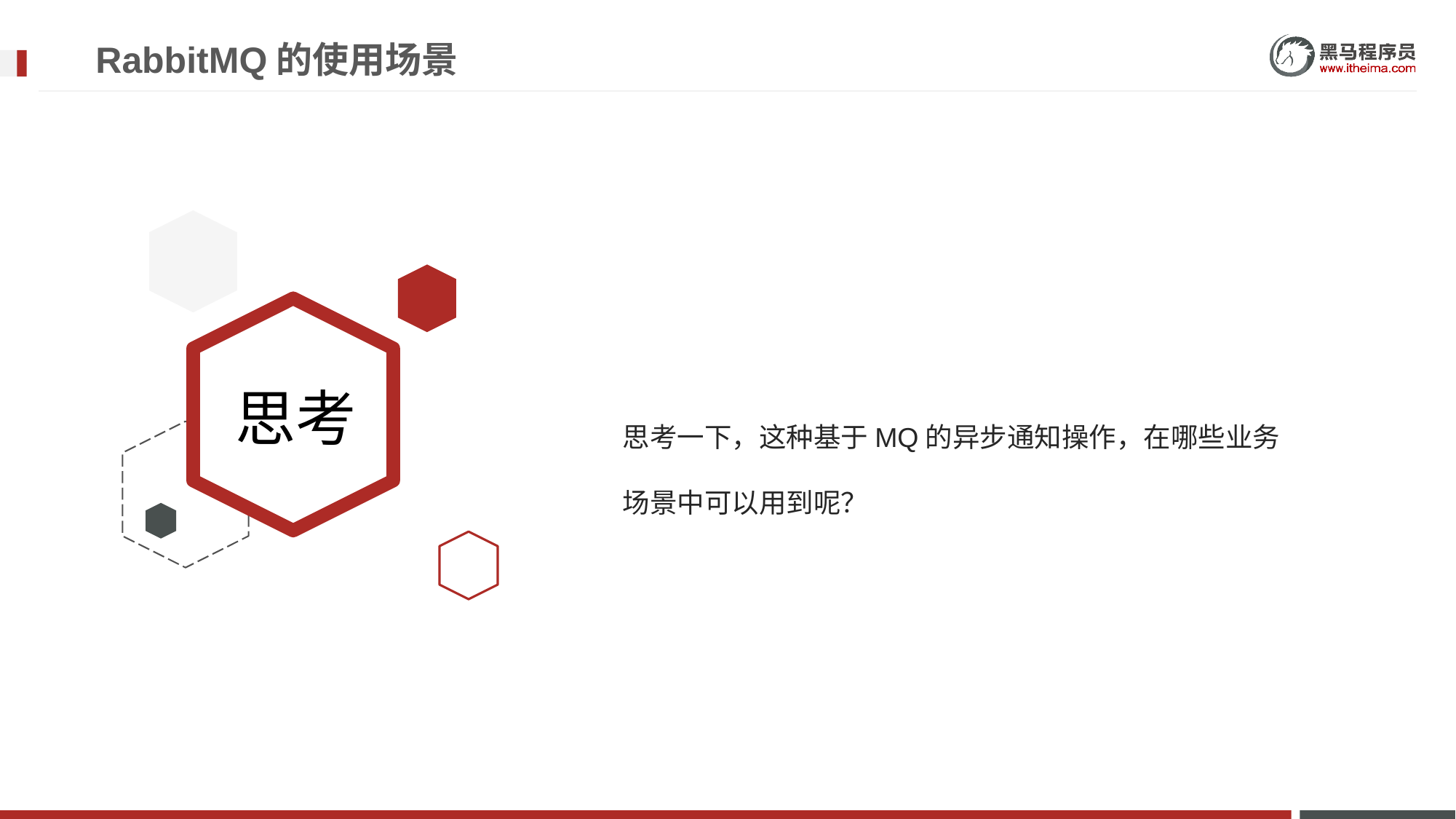

# RabbitMQ的使用场景
思考一下，这种基于MQ的异步通知操作，在哪些业务场景中可以用到呢？